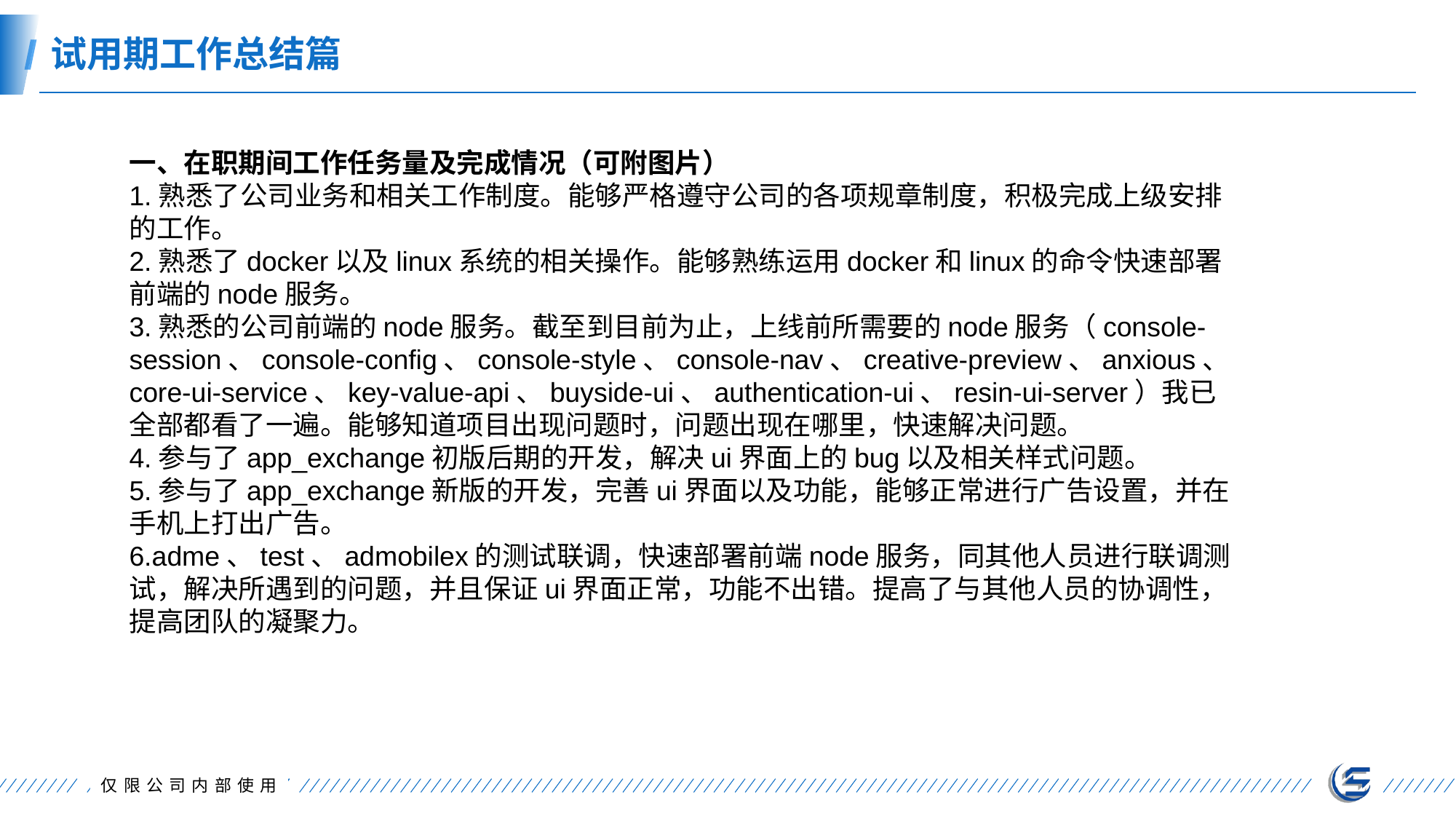

试用期工作总结篇
一、在职期间工作任务量及完成情况（可附图片）
1.熟悉了公司业务和相关工作制度。能够严格遵守公司的各项规章制度，积极完成上级安排的工作。
2.熟悉了docker以及linux系统的相关操作。能够熟练运用docker和linux的命令快速部署前端的node服务。
3.熟悉的公司前端的node服务。截至到目前为止，上线前所需要的node服务（console-session、console-config、console-style、console-nav、creative-preview、anxious、core-ui-service、key-value-api、buyside-ui、authentication-ui、resin-ui-server）我已全部都看了一遍。能够知道项目出现问题时，问题出现在哪里，快速解决问题。
4.参与了app_exchange初版后期的开发，解决ui界面上的bug以及相关样式问题。
5.参与了app_exchange新版的开发，完善ui界面以及功能，能够正常进行广告设置，并在手机上打出广告。
6.adme、test、admobilex的测试联调，快速部署前端node服务，同其他人员进行联调测试，解决所遇到的问题，并且保证ui界面正常，功能不出错。提高了与其他人员的协调性，提高团队的凝聚力。